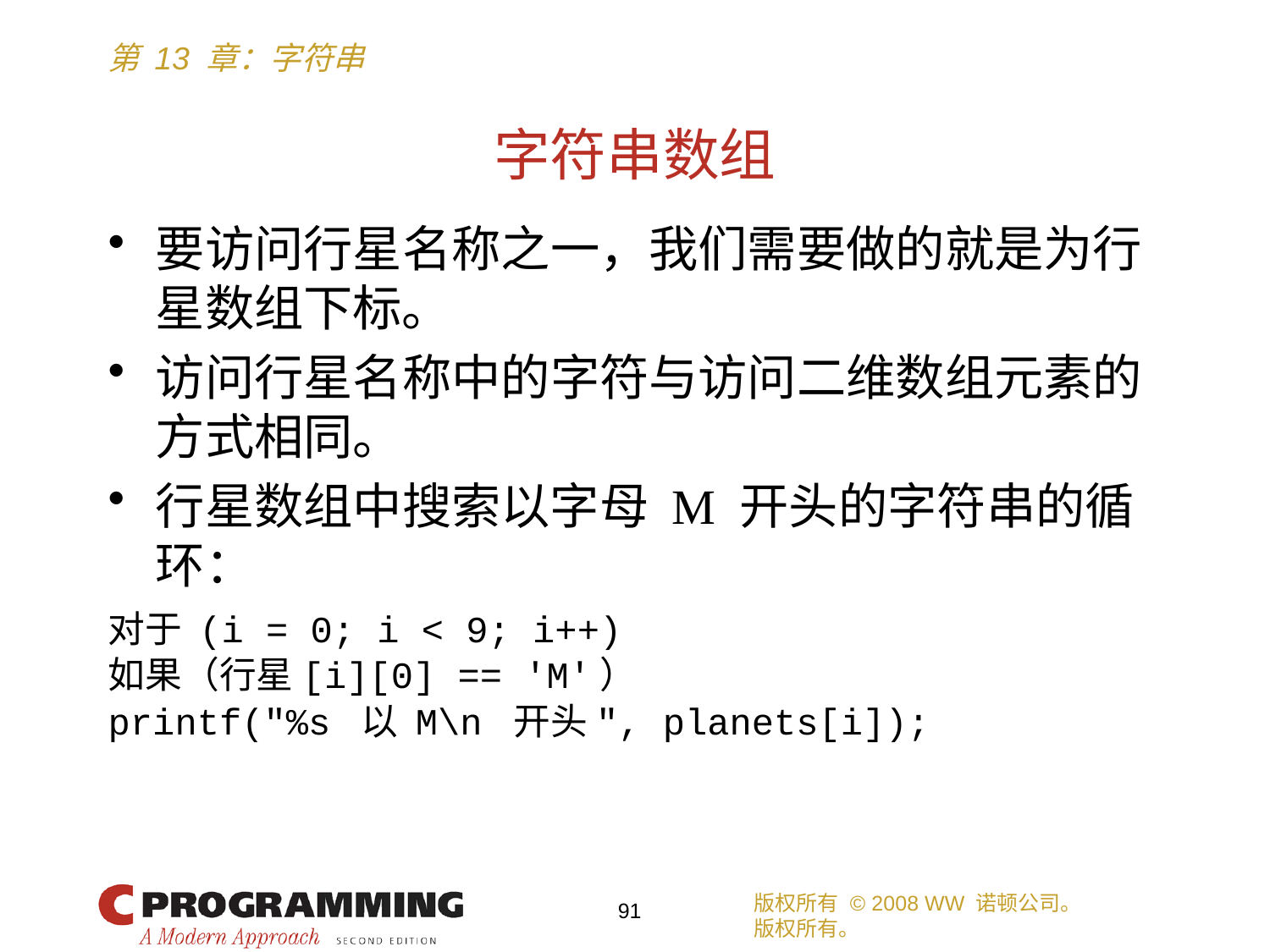

# 字符串数组
要访问行星名称之一，我们需要做的就是为行星数组下标。
访问行星名称中的字符与访问二维数组元素的方式相同。
行星数组中搜索以字母 M 开头的字符串的循环：
对于 (i = 0; i < 9; i++)
如果（行星[i][0] == 'M'）
printf("%s 以 M\n 开头", planets[i]);
版权所有 © 2008 WW 诺顿公司。
版权所有。
91